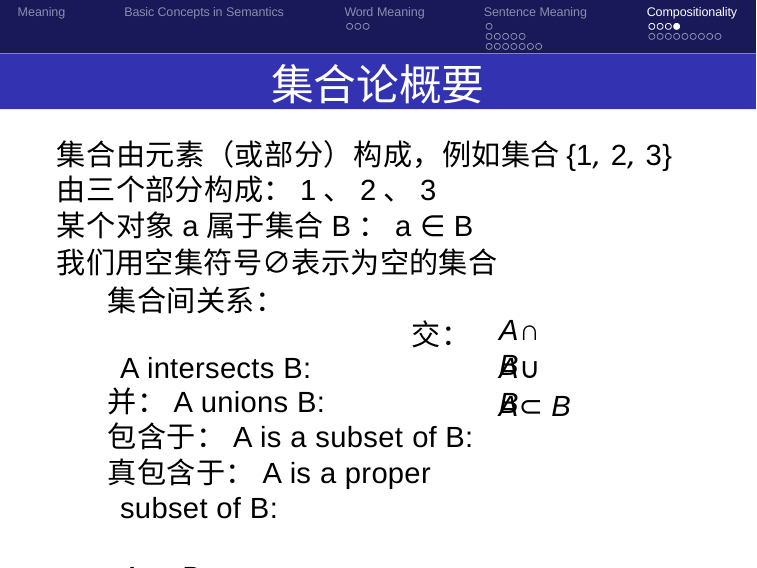

Meaning
Basic Concepts in Semantics
Word Meaning
Sentence Meaning
Compositionality

集合论概要
集合由元素（或部分）构成，例如集合{1, 2, 3}由三个部分构成：1、2、3
某个对象a属于集合B：a ∈ B
我们用空集符号∅表示为空的集合
集合间关系：                                                                        交：A intersects B:
并：A unions B:
包含于：A is a subset of B:
真包含于：A is a proper subset of B:	A ⊆ B
包含：A is a superset of B: A ⊃ B
A∩  B
A∪  B
A⊂ B